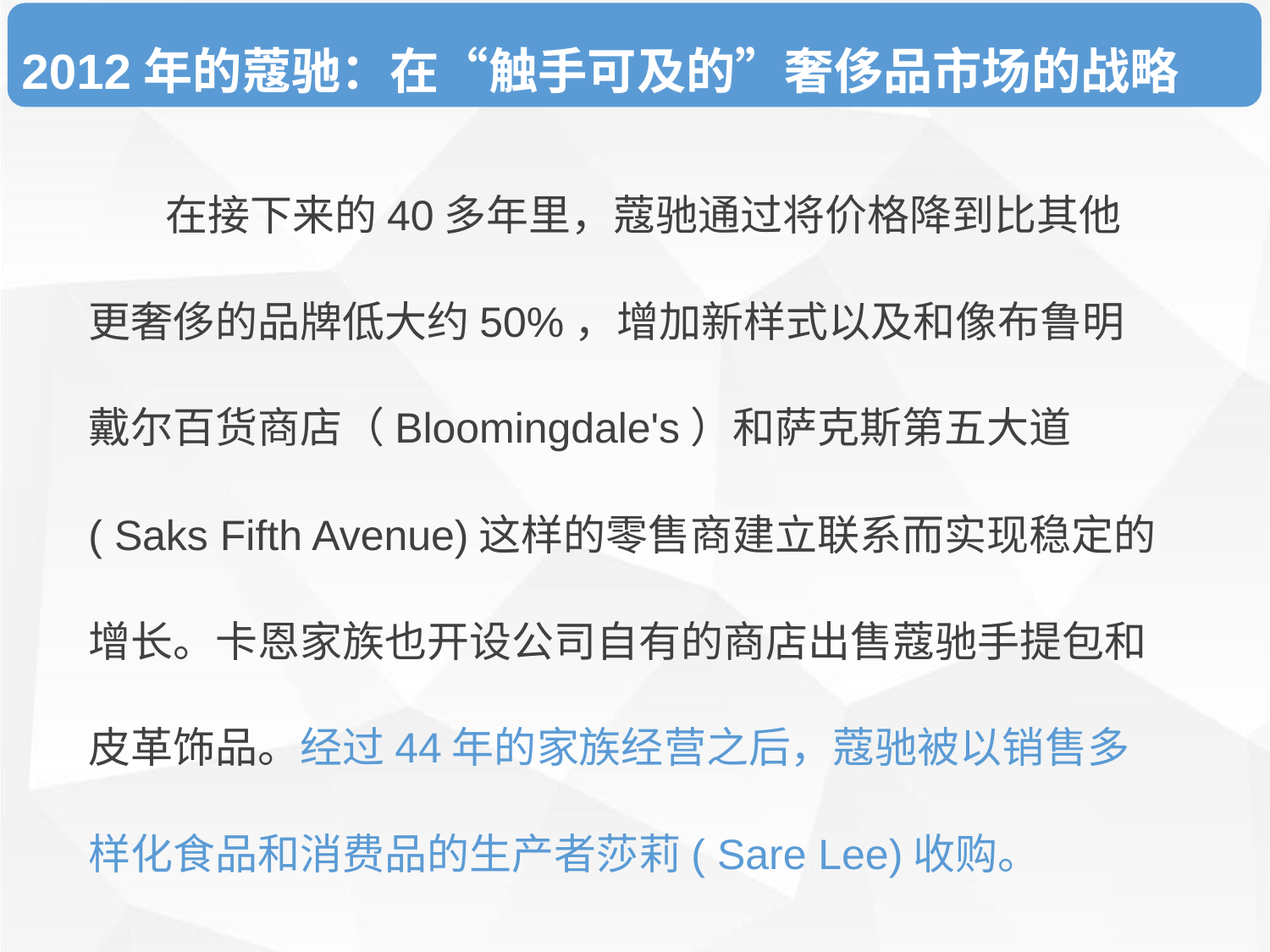

2012年的蔻驰：在“触手可及的”奢侈品市场的战略

       在接下来的40多年里，蔻驰通过将价格降到比其他更奢侈的品牌低大约50%，增加新样式以及和像布鲁明戴尔百货商店（Bloomingdale's）和萨克斯第五大道( Saks Fifth Avenue)这样的零售商建立联系而实现稳定的增长。卡恩家族也开设公司自有的商店出售蔻驰手提包和皮革饰品。经过44年的家族经营之后，蔻驰被以销售多样化食品和消费品的生产者莎莉( Sare Lee)收购。